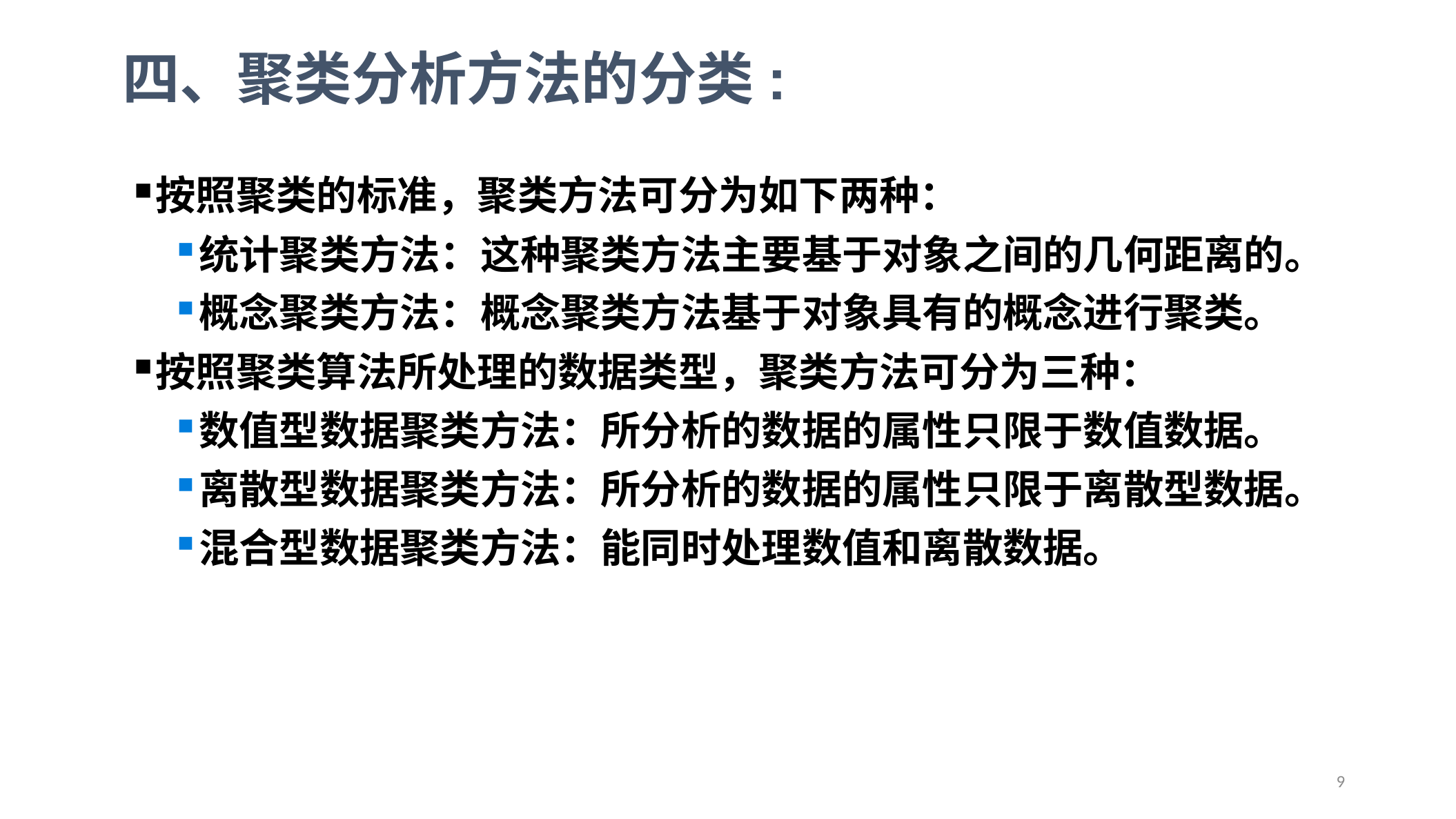

四、聚类分析方法的分类:
按照聚类的标准，聚类方法可分为如下两种：
统计聚类方法：这种聚类方法主要基于对象之间的几何距离的。
概念聚类方法：概念聚类方法基于对象具有的概念进行聚类。
按照聚类算法所处理的数据类型，聚类方法可分为三种：
数值型数据聚类方法：所分析的数据的属性只限于数值数据。
离散型数据聚类方法：所分析的数据的属性只限于离散型数据。
混合型数据聚类方法：能同时处理数值和离散数据。
9